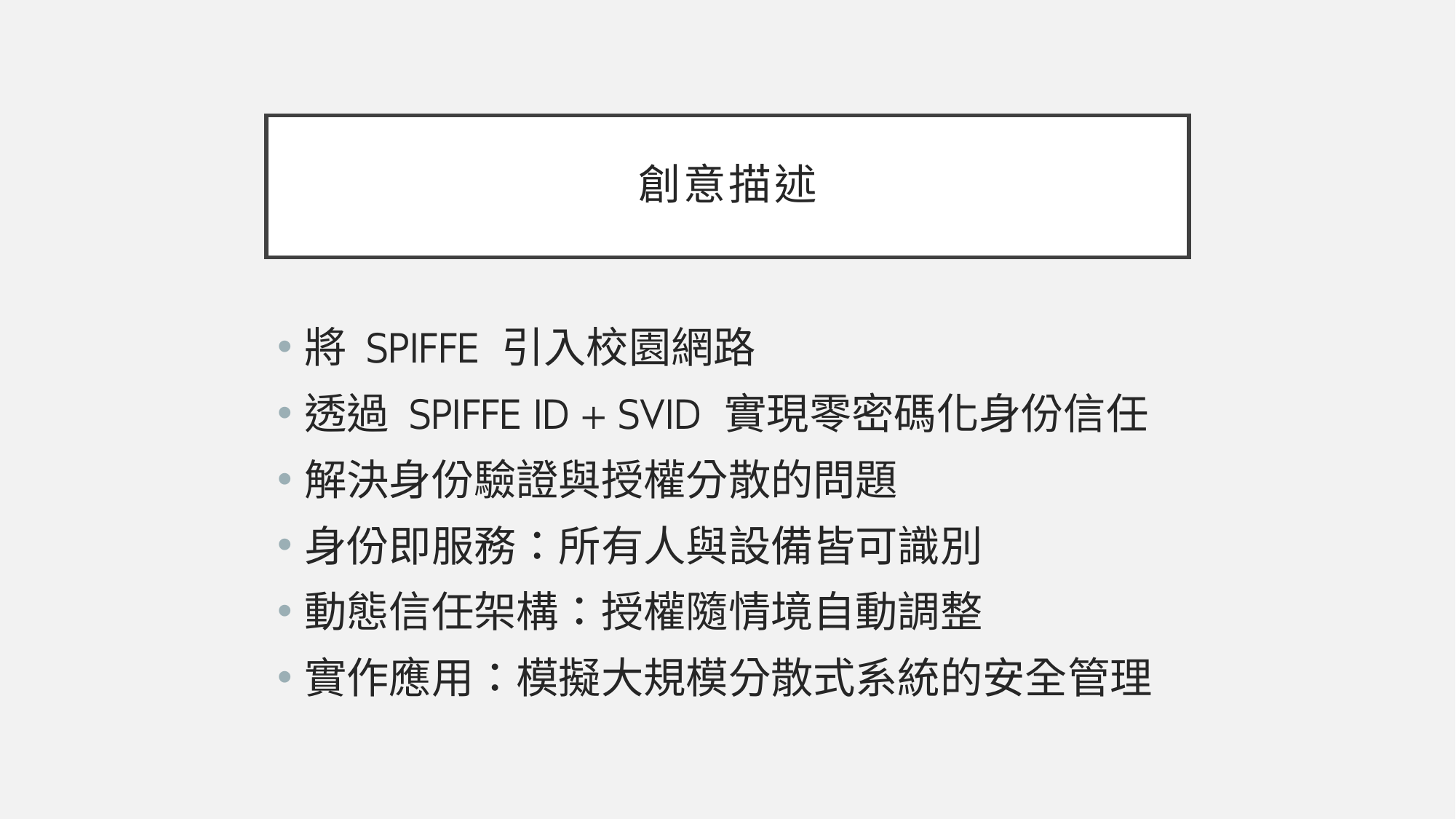

# 創意描述
將 SPIFFE 引入校園網路
透過 SPIFFE ID + SVID 實現零密碼化身份信任
解決身份驗證與授權分散的問題
身份即服務：所有人與設備皆可識別
動態信任架構：授權隨情境自動調整
實作應用：模擬大規模分散式系統的安全管理